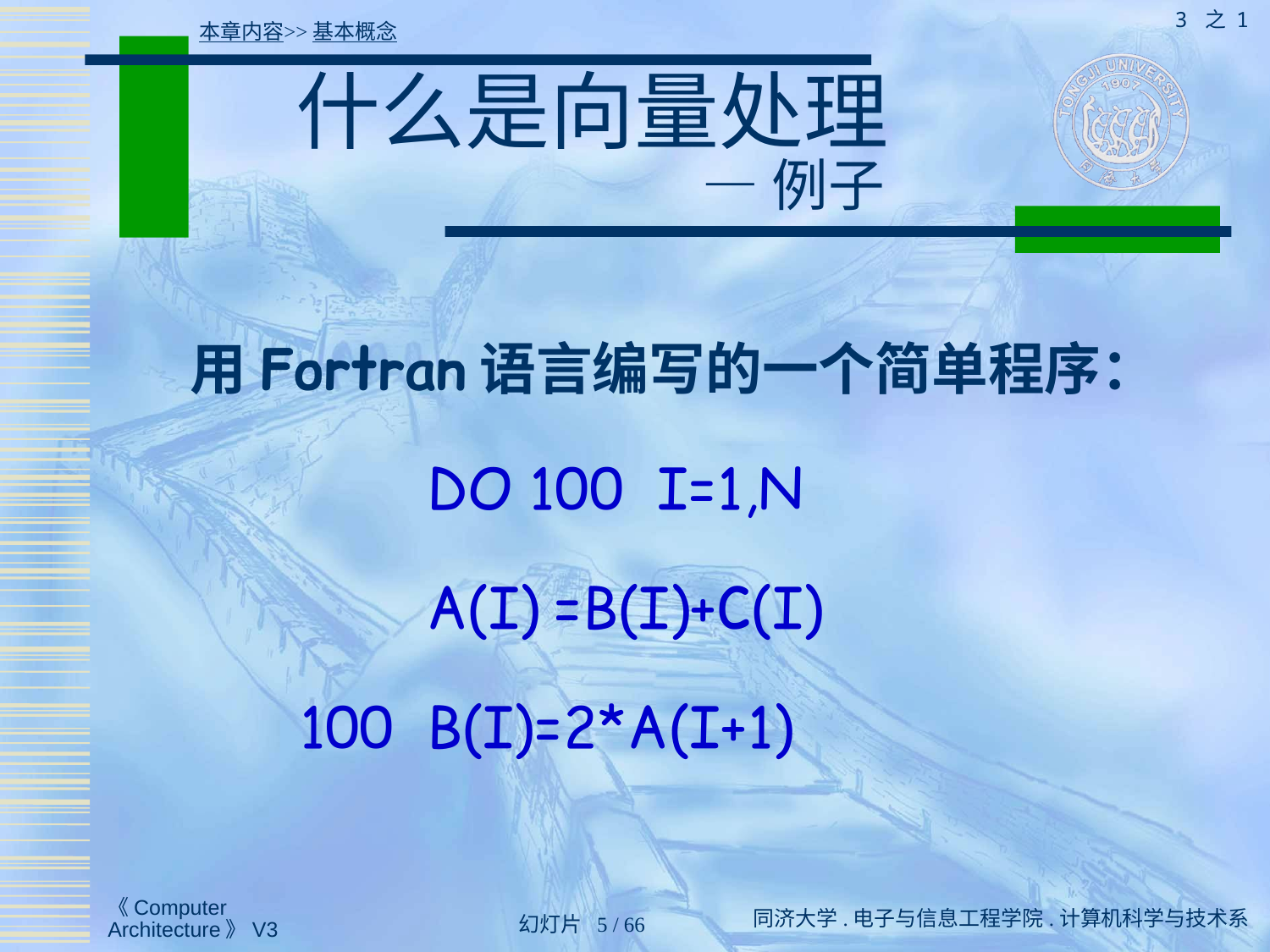

3 之 1
本章内容>>基本概念
# 什么是向量处理 — 例子
    用Fortran语言编写的一个简单程序：
			DO 100  I=1,N
			A(I)	=B(I)+C(I)
		100	B(I)=2*A(I+1)